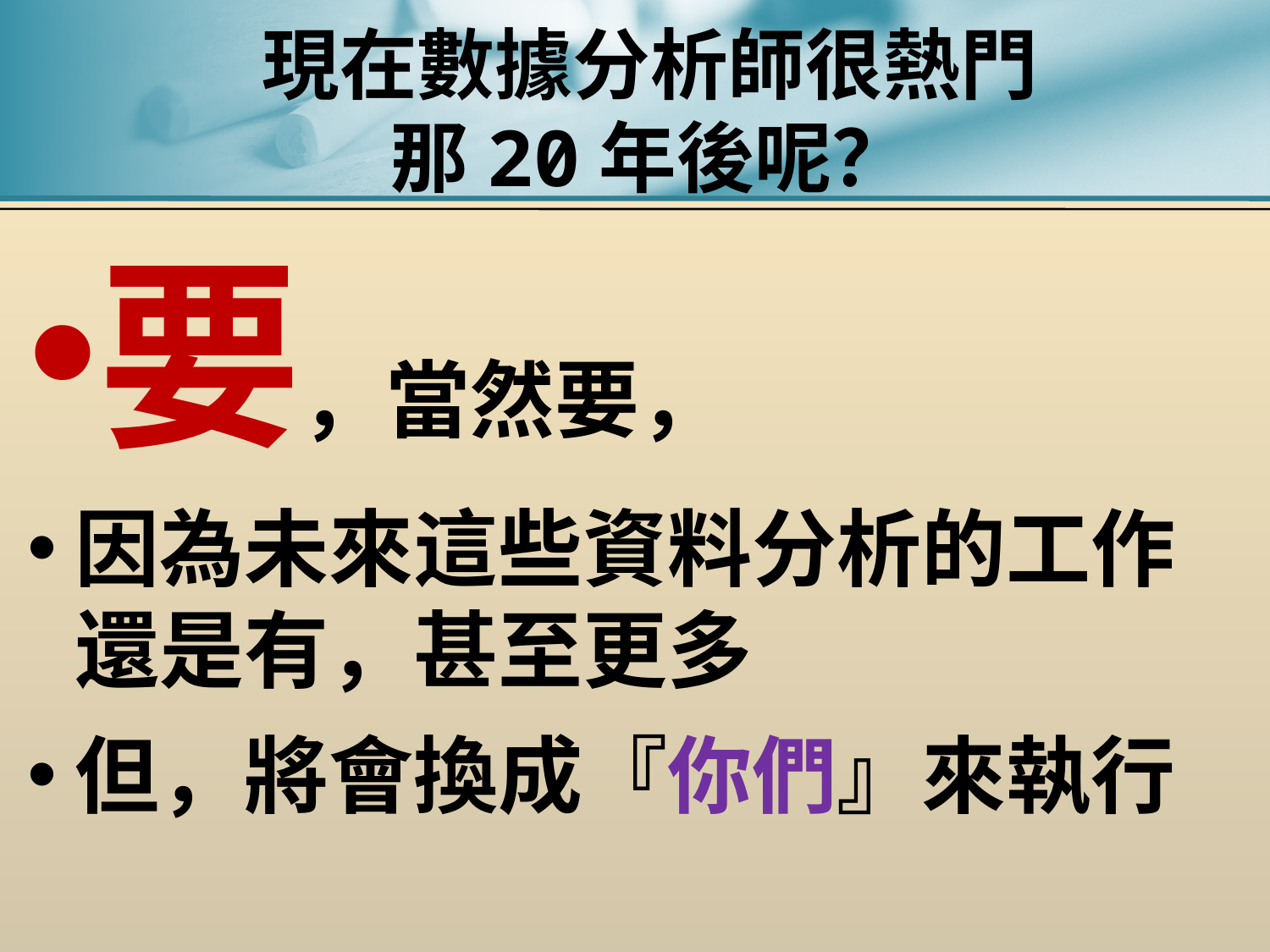

# 現在數據分析師很熱門 那20年後呢？
要，當然要，
因為未來這些資料分析的工作還是有，甚至更多
但，將會換成『你們』來執行